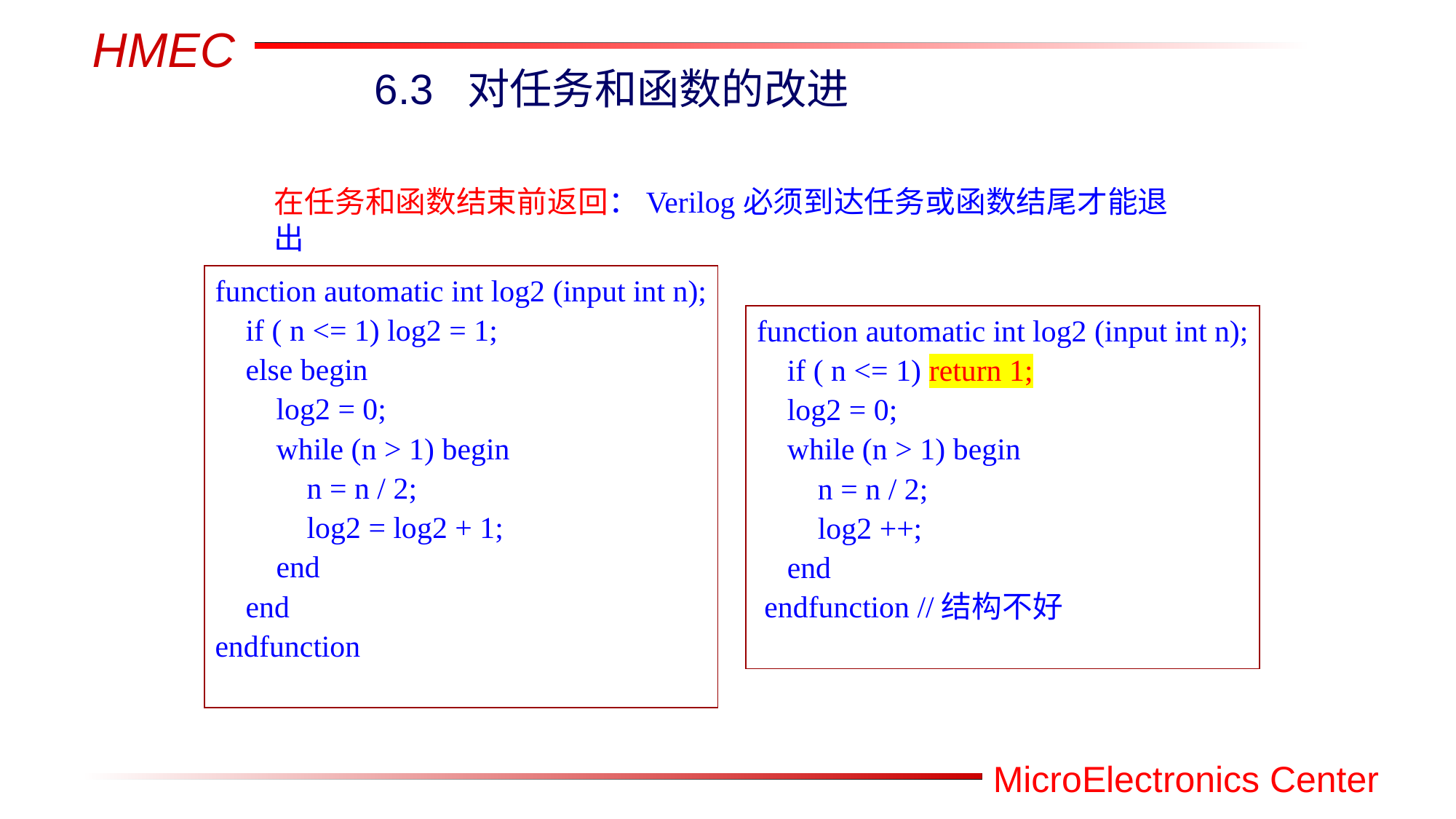

6.3  对任务和函数的改进
在任务和函数结束前返回：Verilog必须到达任务或函数结尾才能退出
function automatic int log2 (input int n);
    if ( n <= 1) log2 = 1;
    else begin
        log2 = 0;
        while (n > 1) begin
            n = n / 2;
            log2 = log2 + 1;
        end
    end
endfunction

function automatic int log2 (input int n);
    if ( n <= 1) return 1;
    log2 = 0;
    while (n > 1) begin
        n = n / 2;
        log2 ++;
    end
 endfunction //结构不好